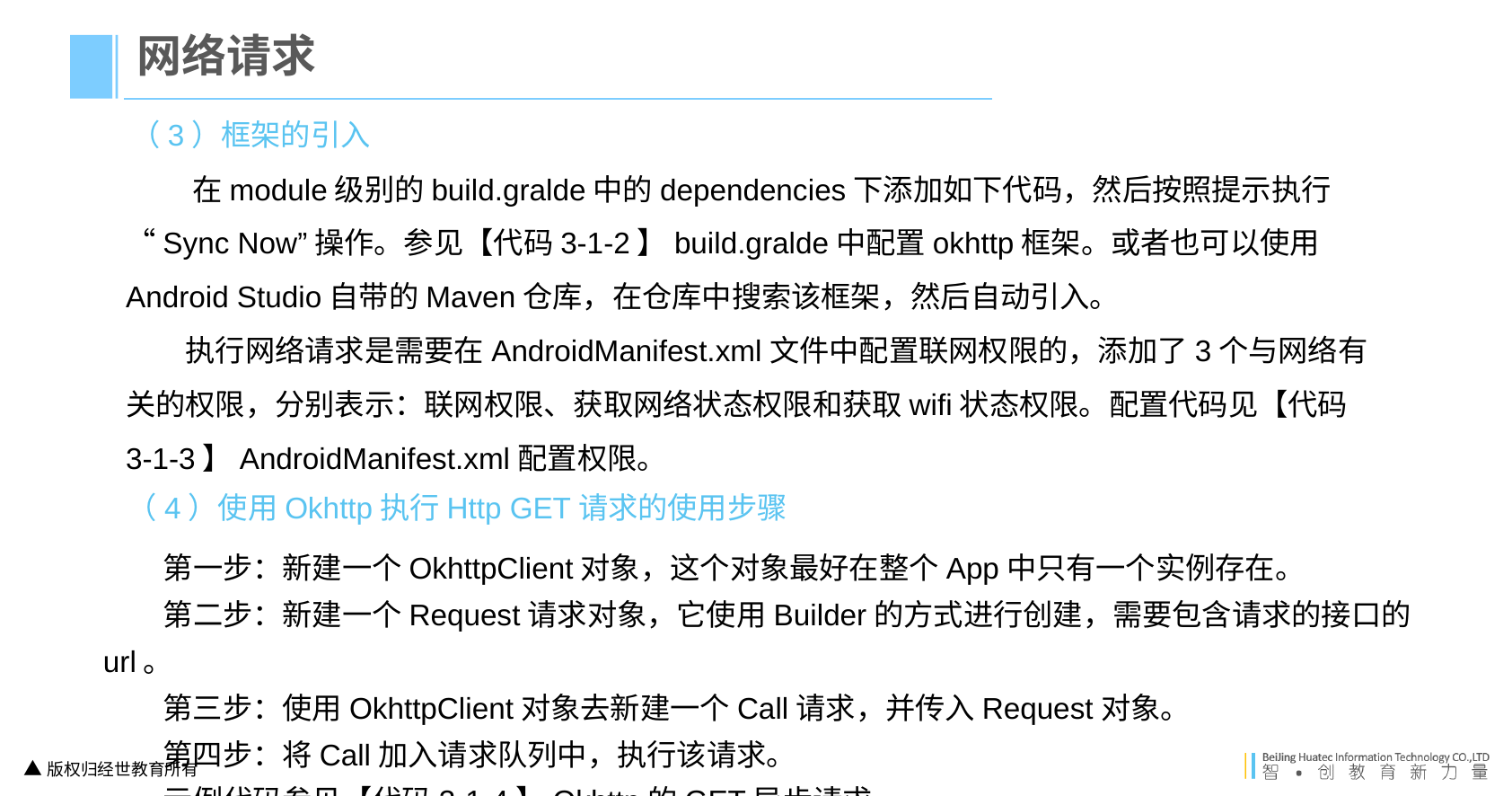

网络请求

（3）框架的引入
   在module级别的build.gralde中的dependencies下添加如下代码，然后按照提示执行“Sync Now”操作。参见【代码3-1-2】build.gralde中配置okhttp框架。或者也可以使用Android Studio自带的Maven仓库，在仓库中搜索该框架，然后自动引入。
  执行网络请求是需要在AndroidManifest.xml文件中配置联网权限的，添加了3个与网络有关的权限，分别表示：联网权限、获取网络状态权限和获取wifi状态权限。配置代码见【代码3-1-3】AndroidManifest.xml配置权限。
（4）使用Okhttp执行Http GET请求的使用步骤
第一步：新建一个OkhttpClient对象，这个对象最好在整个App中只有一个实例存在。
第二步：新建一个Request请求对象，它使用Builder的方式进行创建，需要包含请求的接口的url。
第三步：使用OkhttpClient对象去新建一个Call请求，并传入Request对象。
第四步：将Call加入请求队列中，执行该请求。
示例代码参见【代码3-1-4】Okhttp的GET异步请求